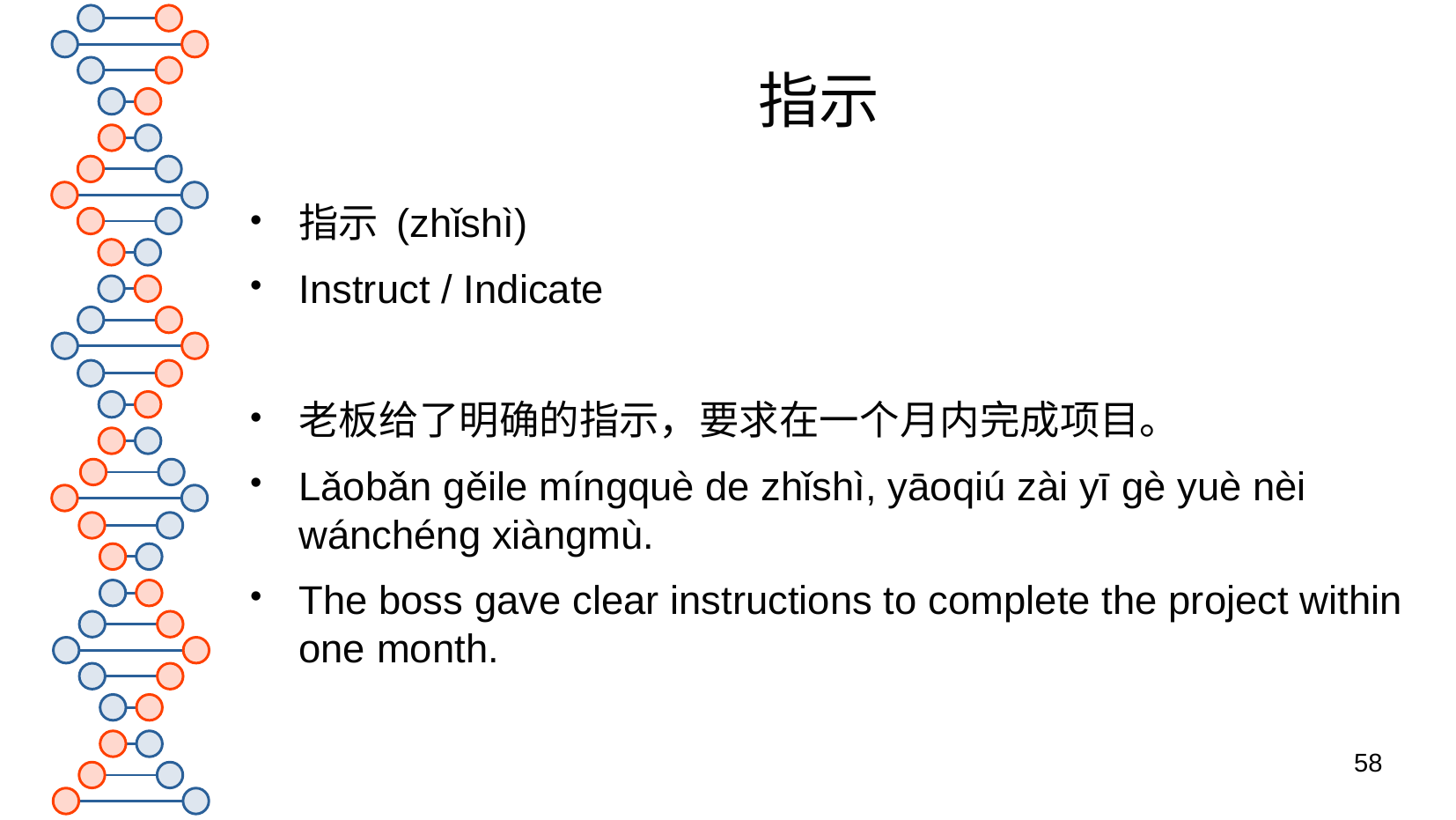

# 指示
指示 (zhǐshì)
Instruct / Indicate

老板给了明确的指示，要求在一个月内完成项目。
Lǎobǎn gěile míngquè de zhǐshì, yāoqiú zài yī gè yuè nèi wánchéng xiàngmù.
The boss gave clear instructions to complete the project within one month.

58